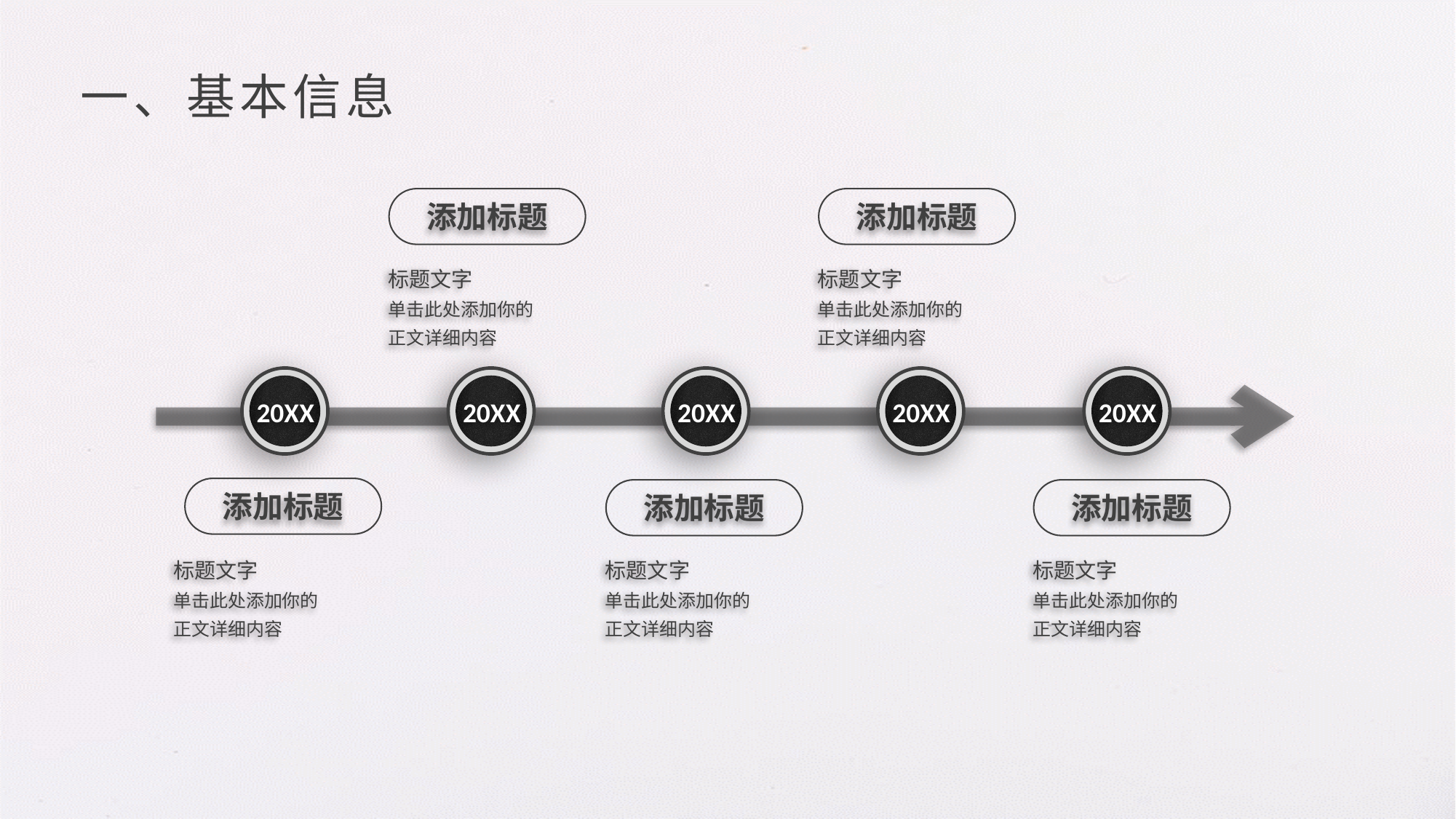

一、基本信息

添加标题
添加标题
标题文字
单击此处添加你的
正文详细内容
标题文字
单击此处添加你的
正文详细内容

20XX

20XX

20XX

20XX

20XX

添加标题
添加标题
添加标题
标题文字
单击此处添加你的
正文详细内容
标题文字
单击此处添加你的
正文详细内容
标题文字
单击此处添加你的
正文详细内容